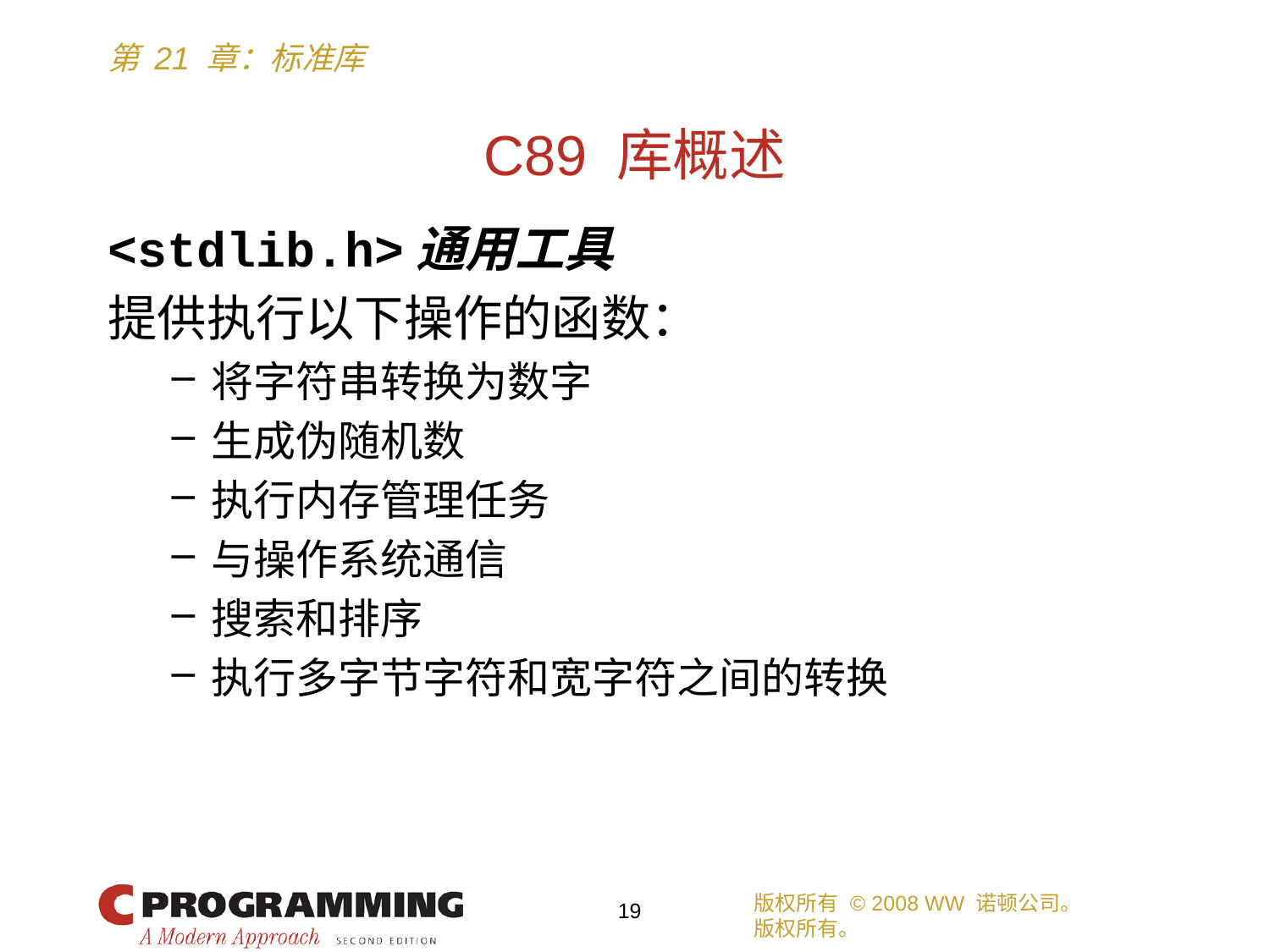

# C89 库概述
<stdlib.h>通用工具
提供执行以下操作的函数：
将字符串转换为数字
生成伪随机数
执行内存管理任务
与操作系统通信
搜索和排序
执行多字节字符和宽字符之间的转换
版权所有 © 2008 WW 诺顿公司。
版权所有。
19